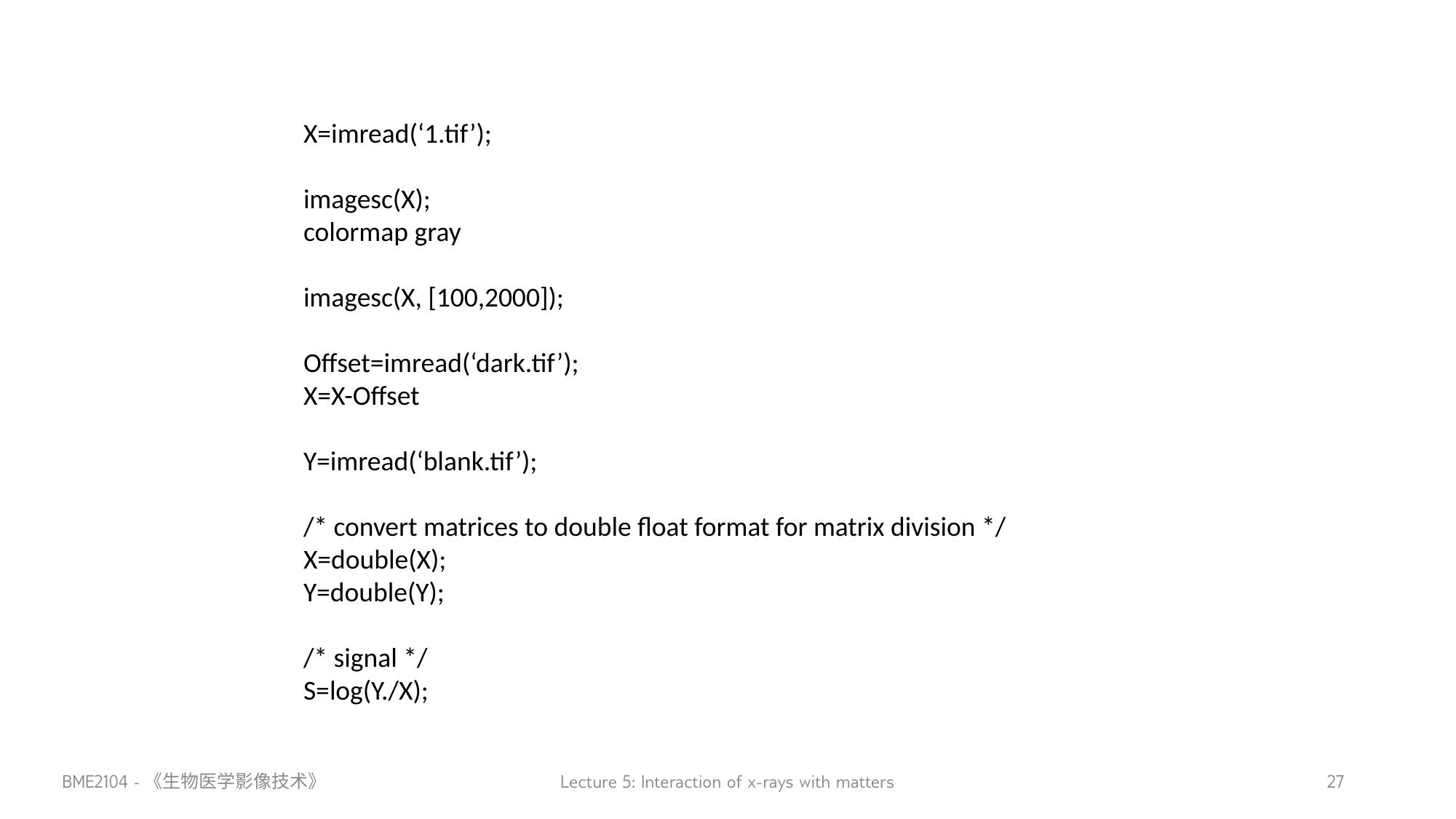

X=imread(‘1.tif’);

imagesc(X);
colormap gray

imagesc(X, [100,2000]);

Offset=imread(‘dark.tif’);
X=X-Offset

Y=imread(‘blank.tif’);

/* convert matrices to double float format for matrix division */
X=double(X);
Y=double(Y);

/* signal */
S=log(Y./X);
BME2104 -《生物医学影像技术》
Lecture 5: Interaction of x-rays with matters
27